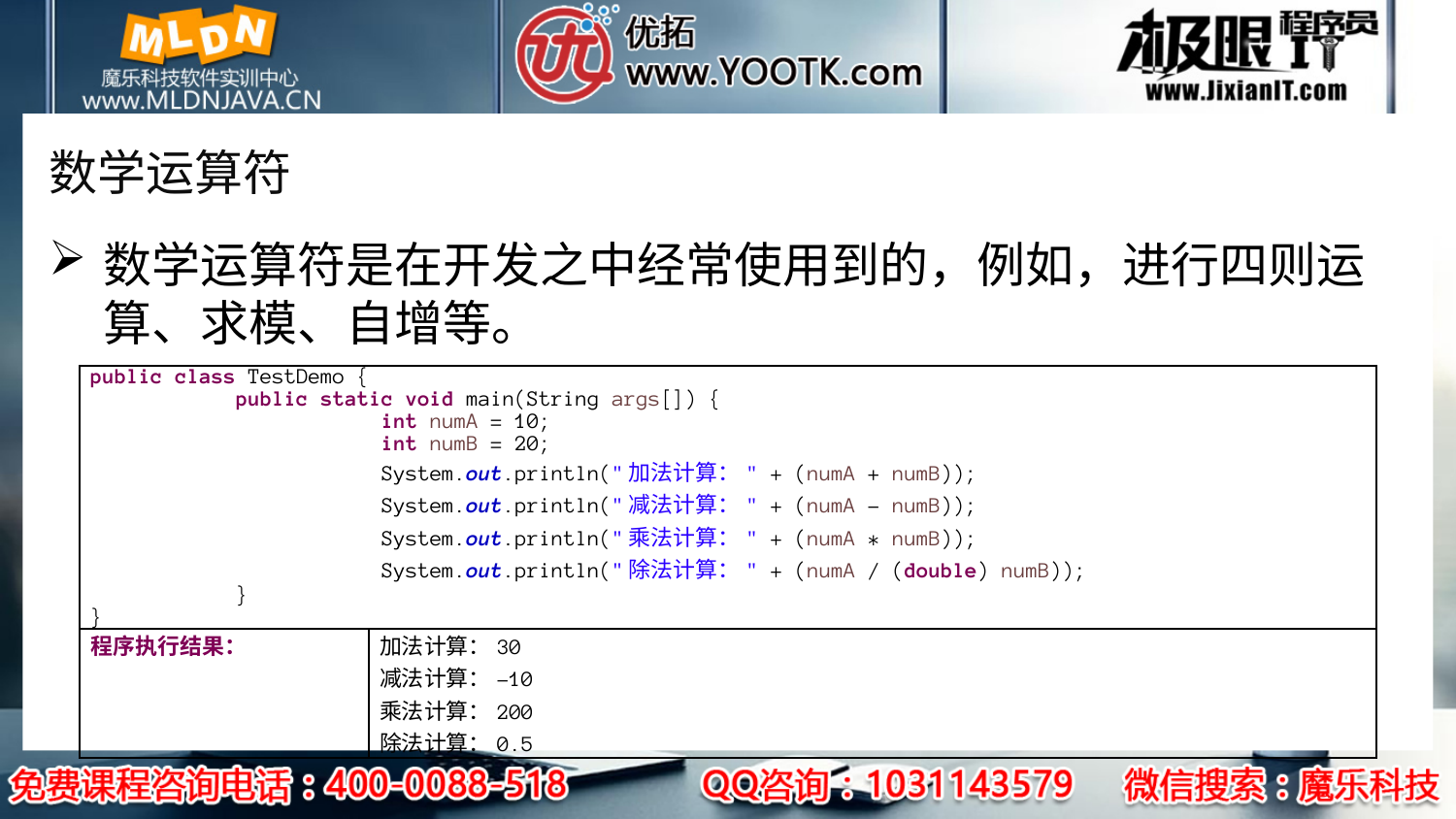

# 数学运算符
数学运算符是在开发之中经常使用到的，例如，进行四则运算、求模、自增等。
| public class TestDemo { public static void main(String args[]) { int numA = 10; int numB = 20; System.out.println("加法计算：" + (numA + numB)); System.out.println("减法计算：" + (numA - numB)); System.out.println("乘法计算：" + (numA \* numB)); System.out.println("除法计算：" + (numA / (double) numB)); } } |  |
| --- | --- |
| 程序执行结果： | 加法计算：30 减法计算：-10 乘法计算：200 除法计算：0.5 |